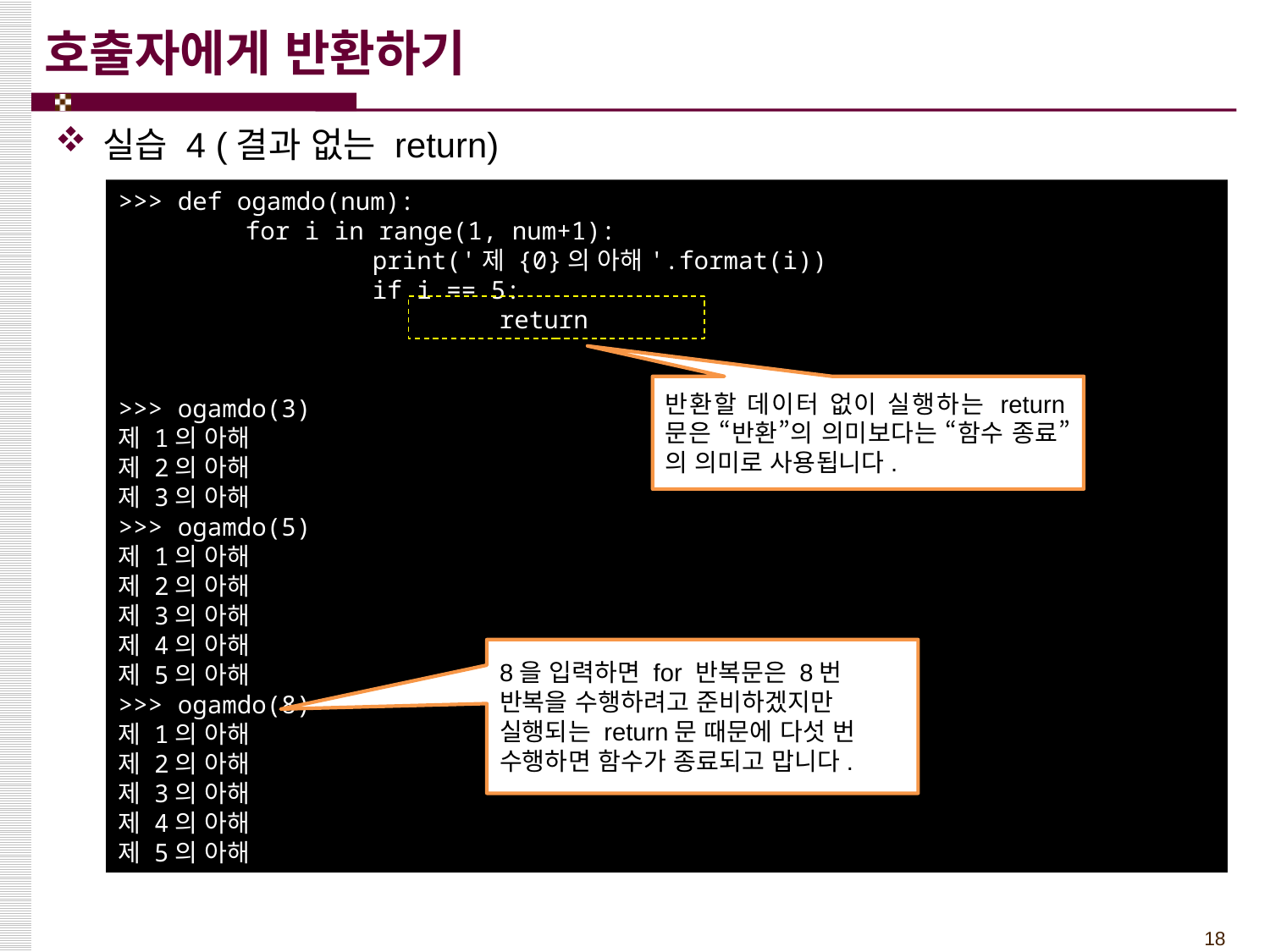

# 호출자에게 반환하기
실습 4 (결과 없는 return)

>>> def ogamdo(num):
	for i in range(1, num+1):
		print('제 {0}의 아해'.format(i))
		if i == 5:
			return

>>> ogamdo(3)
제 1의 아해
제 2의 아해
제 3의 아해
>>> ogamdo(5)
제 1의 아해
제 2의 아해
제 3의 아해
제 4의 아해
제 5의 아해
>>> ogamdo(8)
제 1의 아해
제 2의 아해
제 3의 아해
제 4의 아해
제 5의 아해

반환할 데이터 없이 실행하는 return문은 “반환”의 의미보다는 “함수 종료”의 의미로 사용됩니다.
8을 입력하면 for 반복문은 8번 반복을 수행하려고 준비하겠지만 실행되는 return문 때문에 다섯 번 수행하면 함수가 종료되고 맙니다.